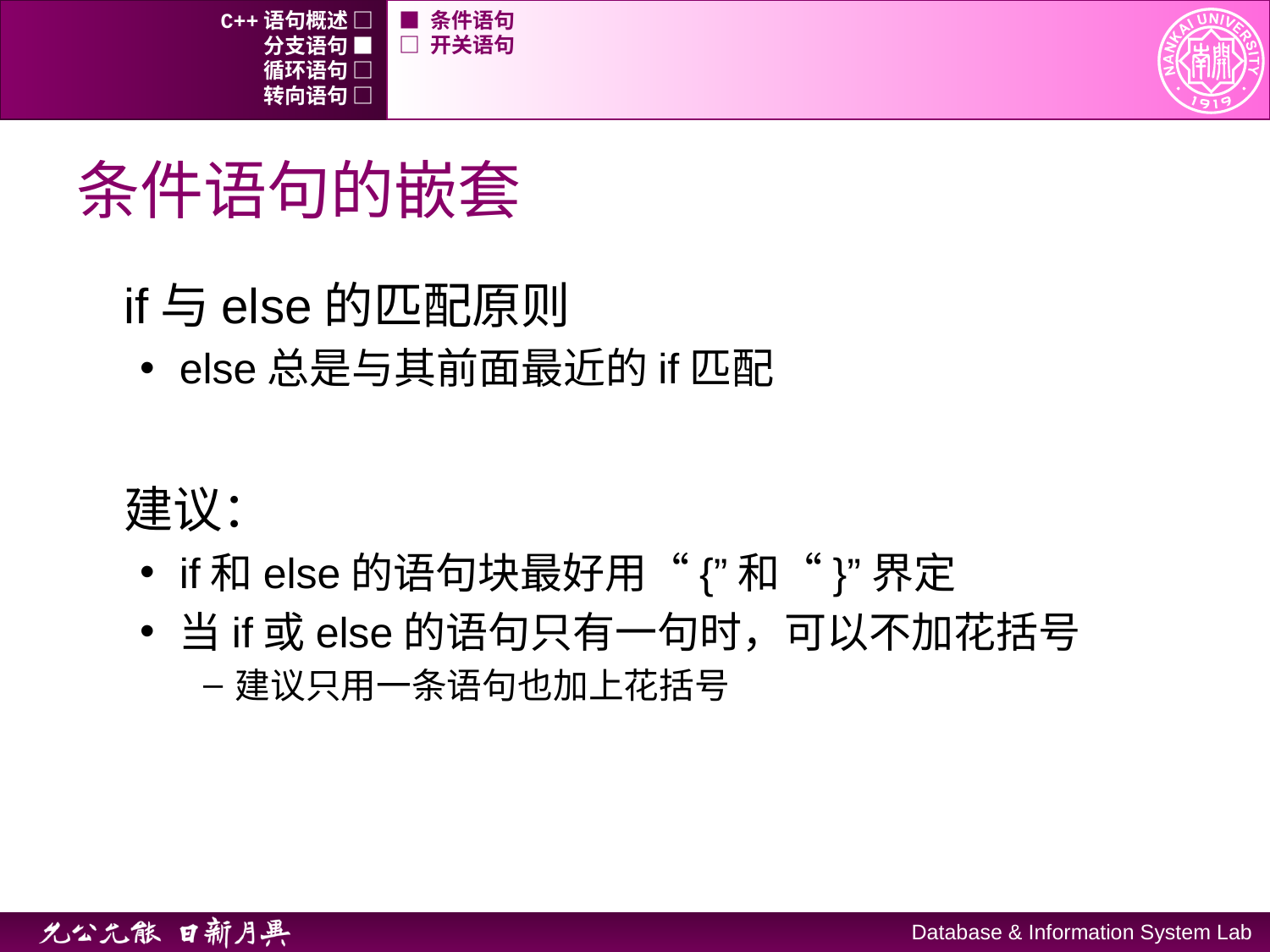

C++语句概述 □
■ 条件语句
分支语句 ■
□ 开关语句
循环语句 □

转向语句 □

# 条件语句的嵌套
if与else的匹配原则
else总是与其前面最近的if匹配

建议：
if和else的语句块最好用“{”和“}”界定
当if或else的语句只有一句时，可以不加花括号
建议只用一条语句也加上花括号